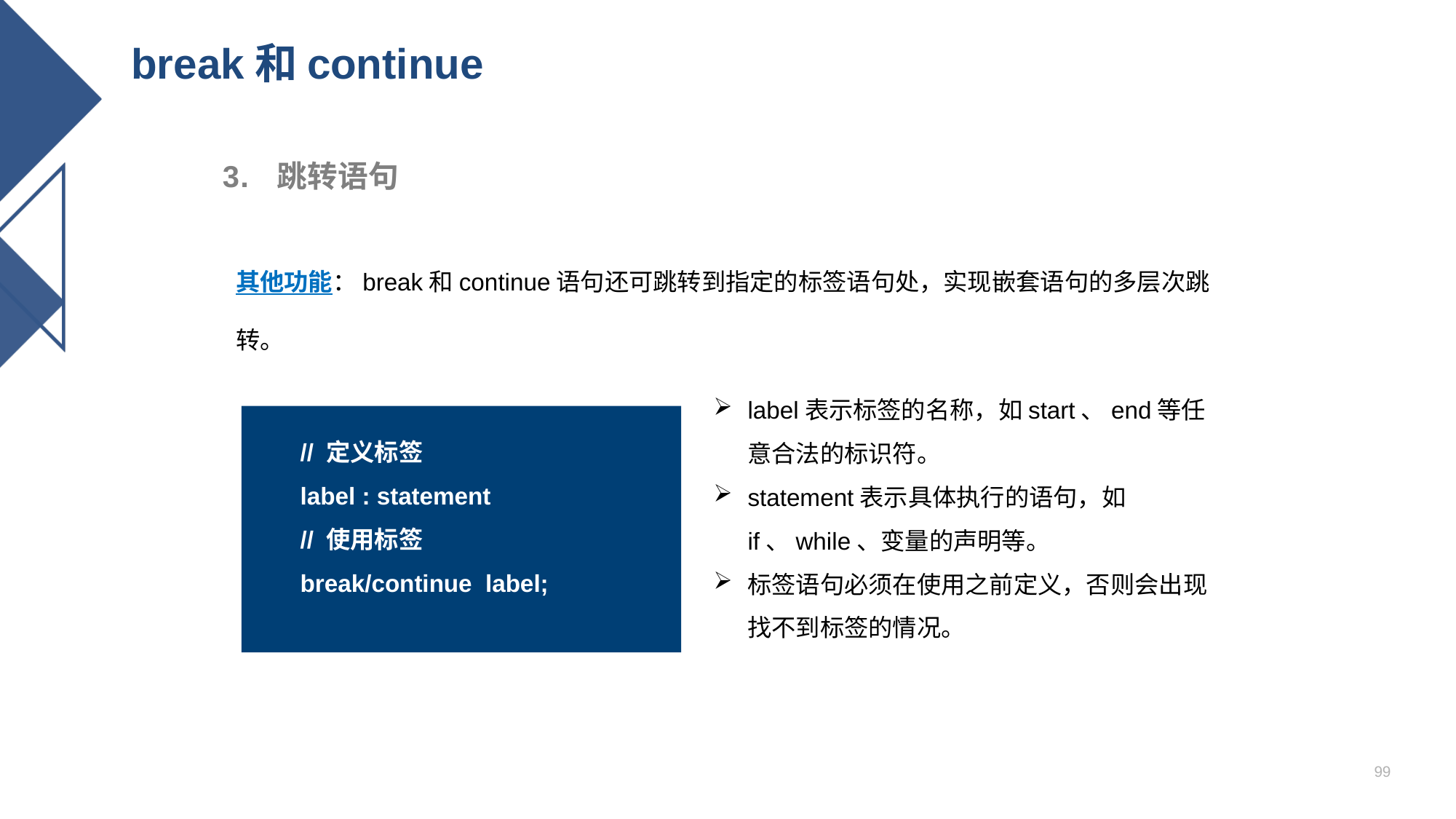

# break和continue
跳转语句
其他功能：break和continue语句还可跳转到指定的标签语句处，实现嵌套语句的多层次跳转。
label表示标签的名称，如start、end等任意合法的标识符。
statement表示具体执行的语句，如if、while、变量的声明等。
标签语句必须在使用之前定义，否则会出现找不到标签的情况。

// 定义标签
label : statement
// 使用标签
break/continue  label;
99